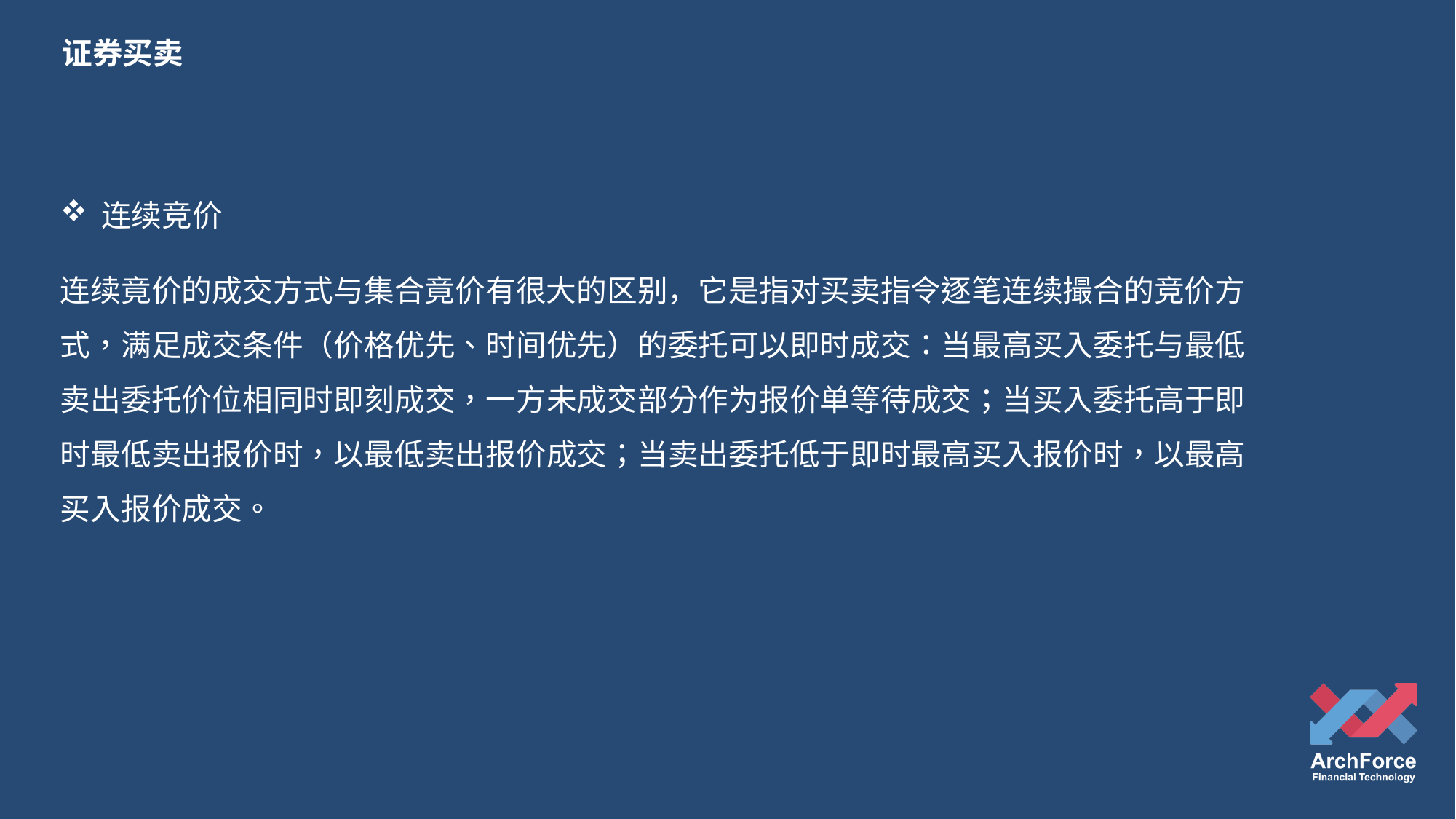

证券买卖
连续竞价
连续竟价的成交方式与集合竟价有很大的区别，它是指对买卖指令逐笔连续撮合的竞价方式，满足成交条件（价格优先、时间优先）的委托可以即时成交：当最高买入委托与最低卖出委托价位相同时即刻成交，一方未成交部分作为报价单等待成交；当买入委托高于即时最低卖出报价时，以最低卖出报价成交；当卖出委托低于即时最高买入报价时，以最高买入报价成交。